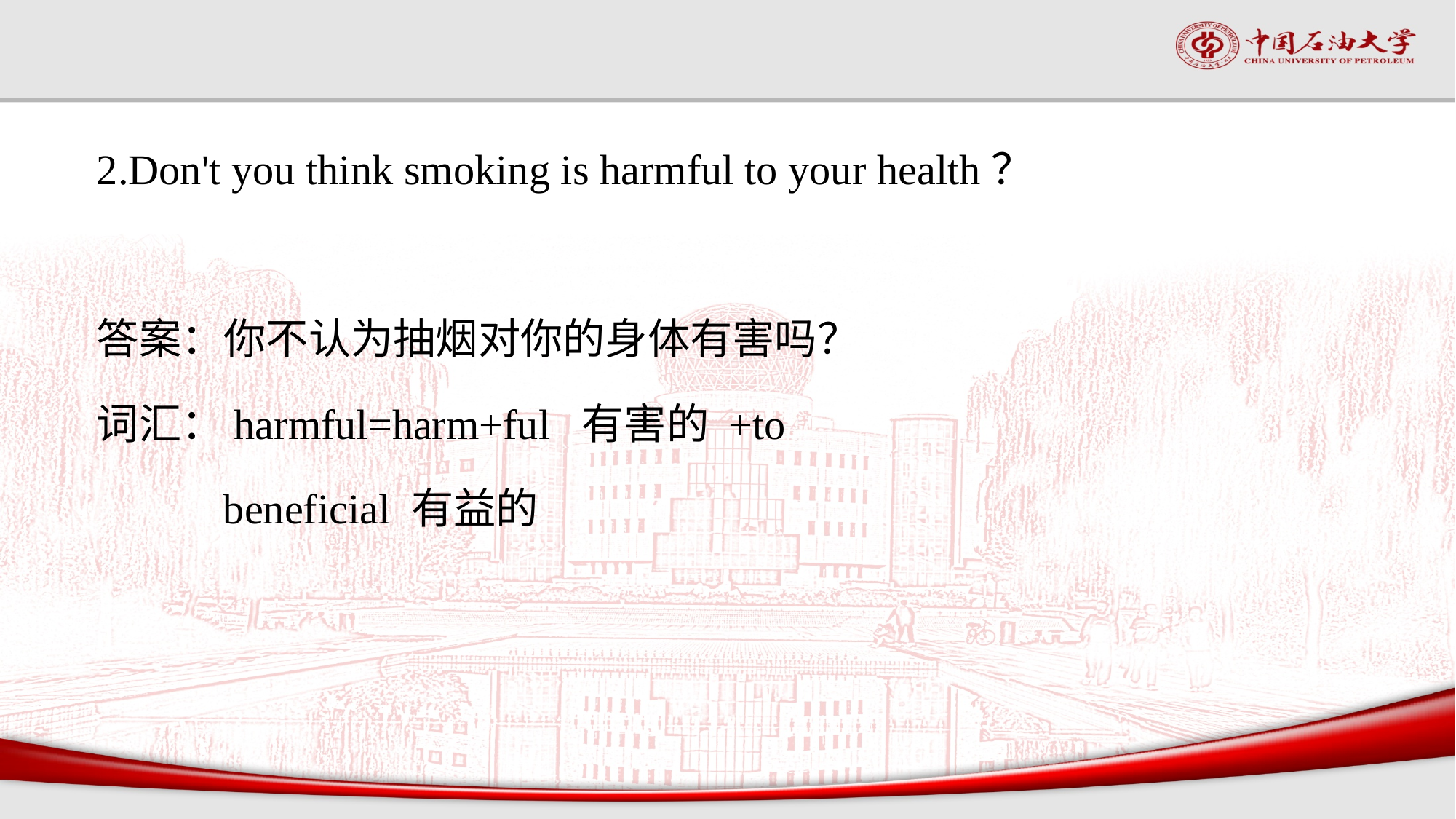

#
2.Don't you think smoking is harmful to your health？

答案：你不认为抽烟对你的身体有害吗？
词汇：harmful=harm+ful  有害的 +to
            beneficial 有益的